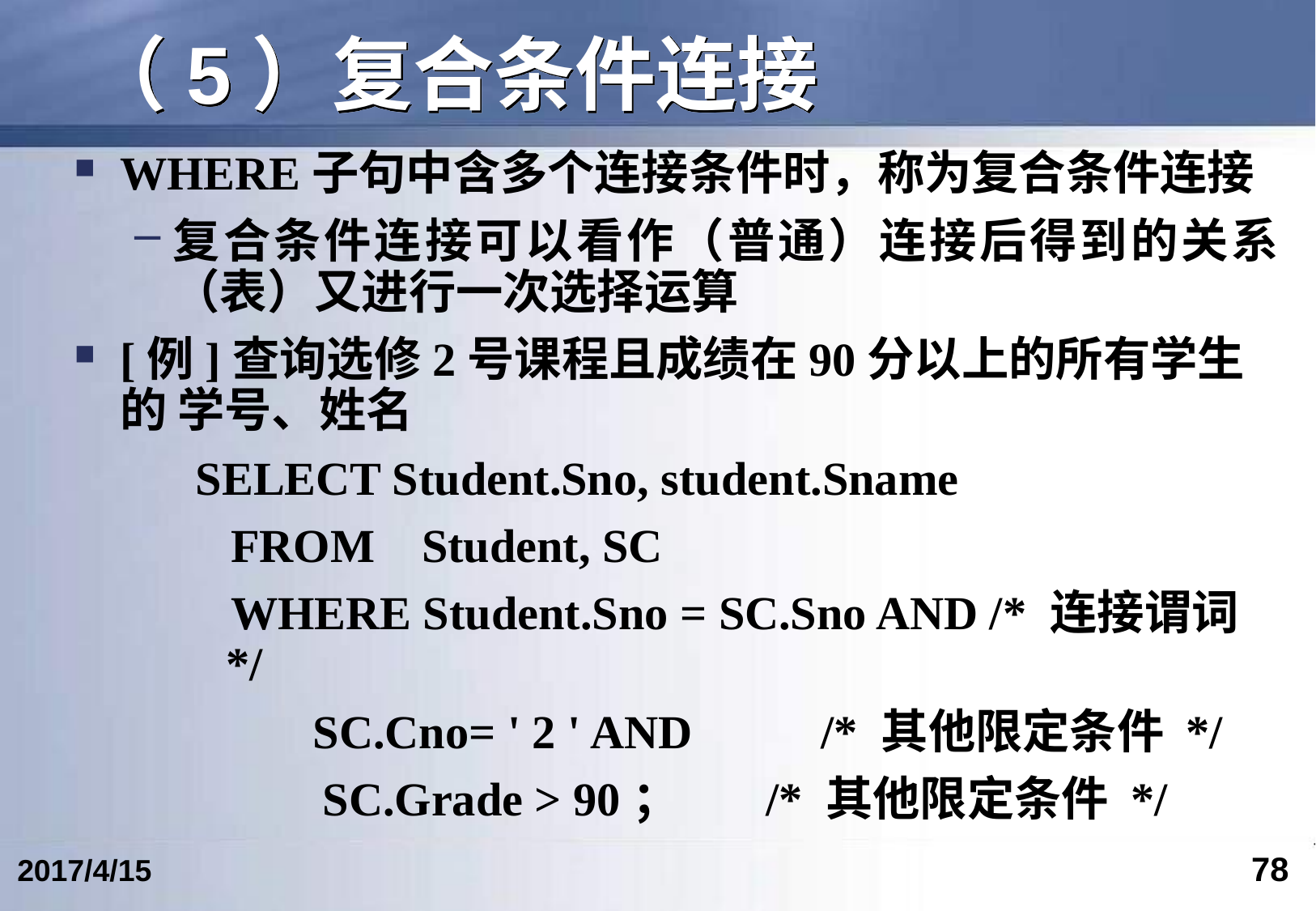

# （5）复合条件连接
WHERE子句中含多个连接条件时，称为复合条件连接
复合条件连接可以看作（普通）连接后得到的关系（表）又进行一次选择运算
[例]查询选修2号课程且成绩在90分以上的所有学生的 学号、姓名
SELECT Student.Sno, student.Sname
   FROM    Student, SC
   WHERE Student.Sno = SC.Sno AND /* 连接谓词*/
          SC.Cno= ' 2 ' AND           /* 其他限定条件 */
                SC.Grade > 90；       /* 其他限定条件 */
78
2017/4/15